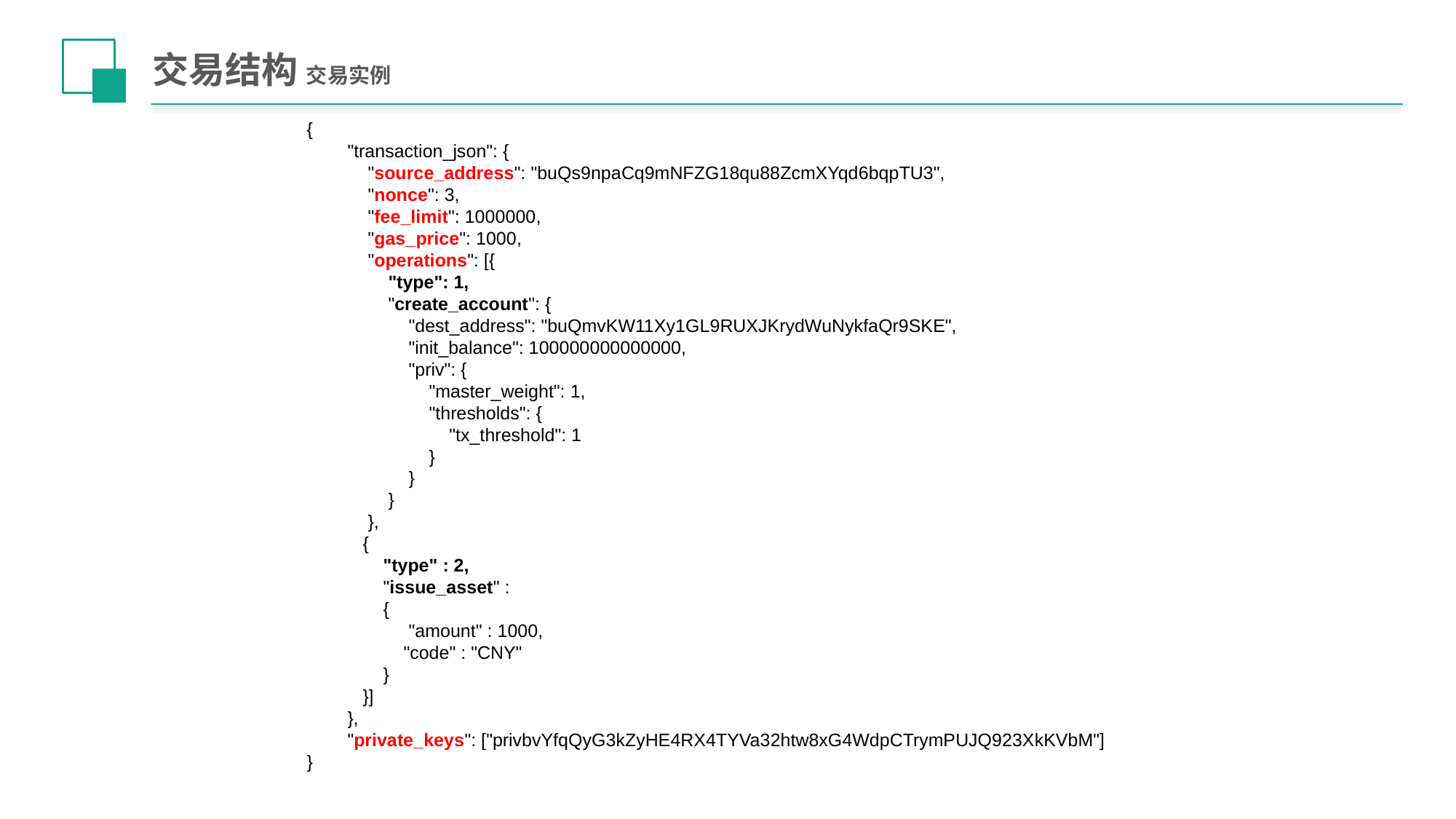

# 交易结构 交易实例
{
        "transaction_json": {
            "source_address": "buQs9npaCq9mNFZG18qu88ZcmXYqd6bqpTU3",
            "nonce": 3,
            "fee_limit": 1000000,
            "gas_price": 1000,
            "operations": [{
                "type": 1,
                "create_account": {
                    "dest_address": "buQmvKW11Xy1GL9RUXJKrydWuNykfaQr9SKE",
                    "init_balance": 100000000000000,
                    "priv": {
                        "master_weight": 1,
                        "thresholds": {
                            "tx_threshold": 1
                        }
                    }
                }
            },
           {
               "type" : 2,
               "issue_asset" :
               {
                    "amount" : 1000,
                   "code" : "CNY"
               }
           }]
        },
        "private_keys": ["privbvYfqQyG3kZyHE4RX4TYVa32htw8xG4WdpCTrymPUJQ923XkKVbM"]
}